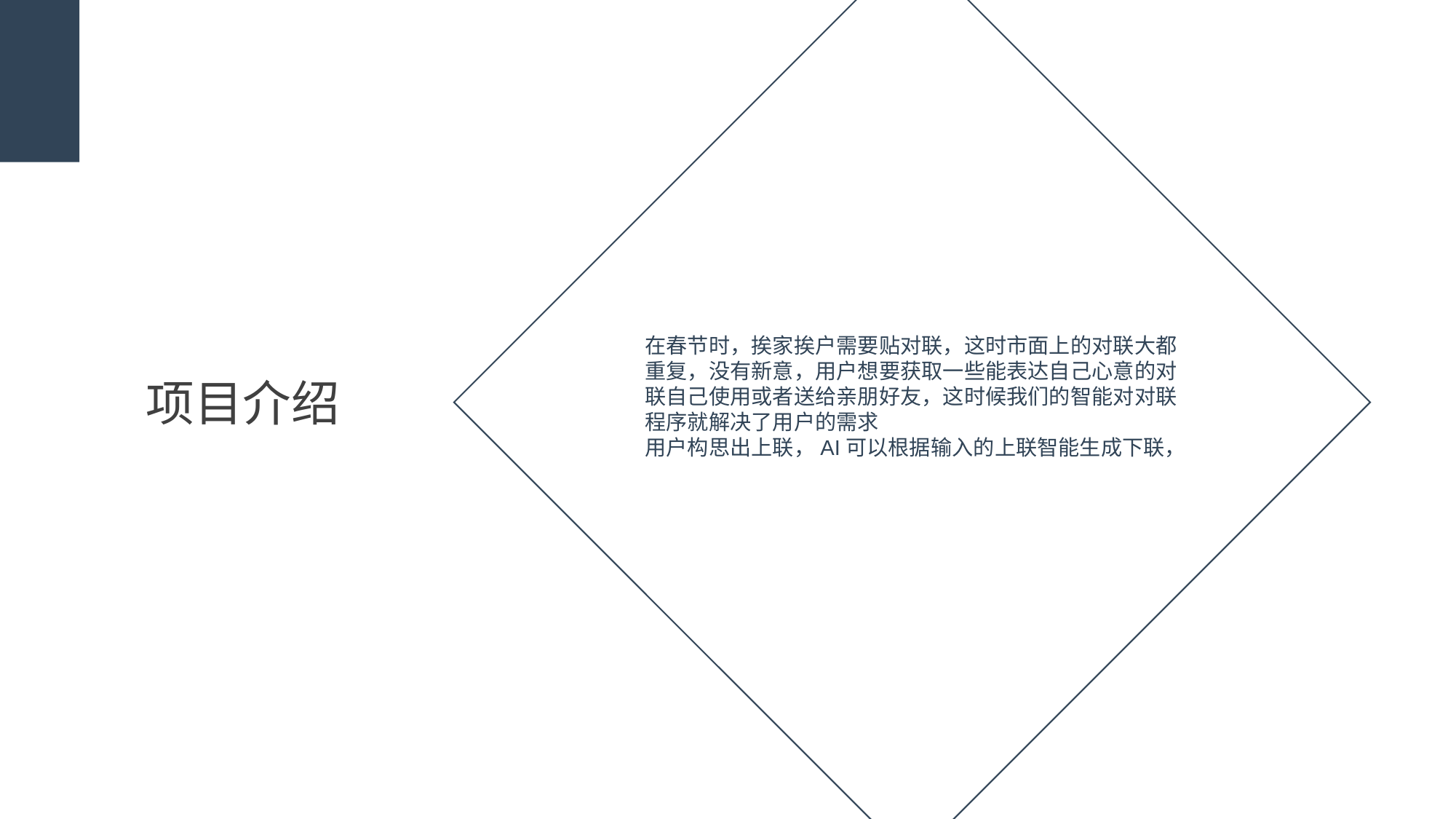

在春节时，挨家挨户需要贴对联，这时市面上的对联大都重复，没有新意，用户想要获取一些能表达自己心意的对联自己使用或者送给亲朋好友，这时候我们的智能对对联程序就解决了用户的需求
用户构思出上联，AI可以根据输入的上联智能生成下联，
项目介绍